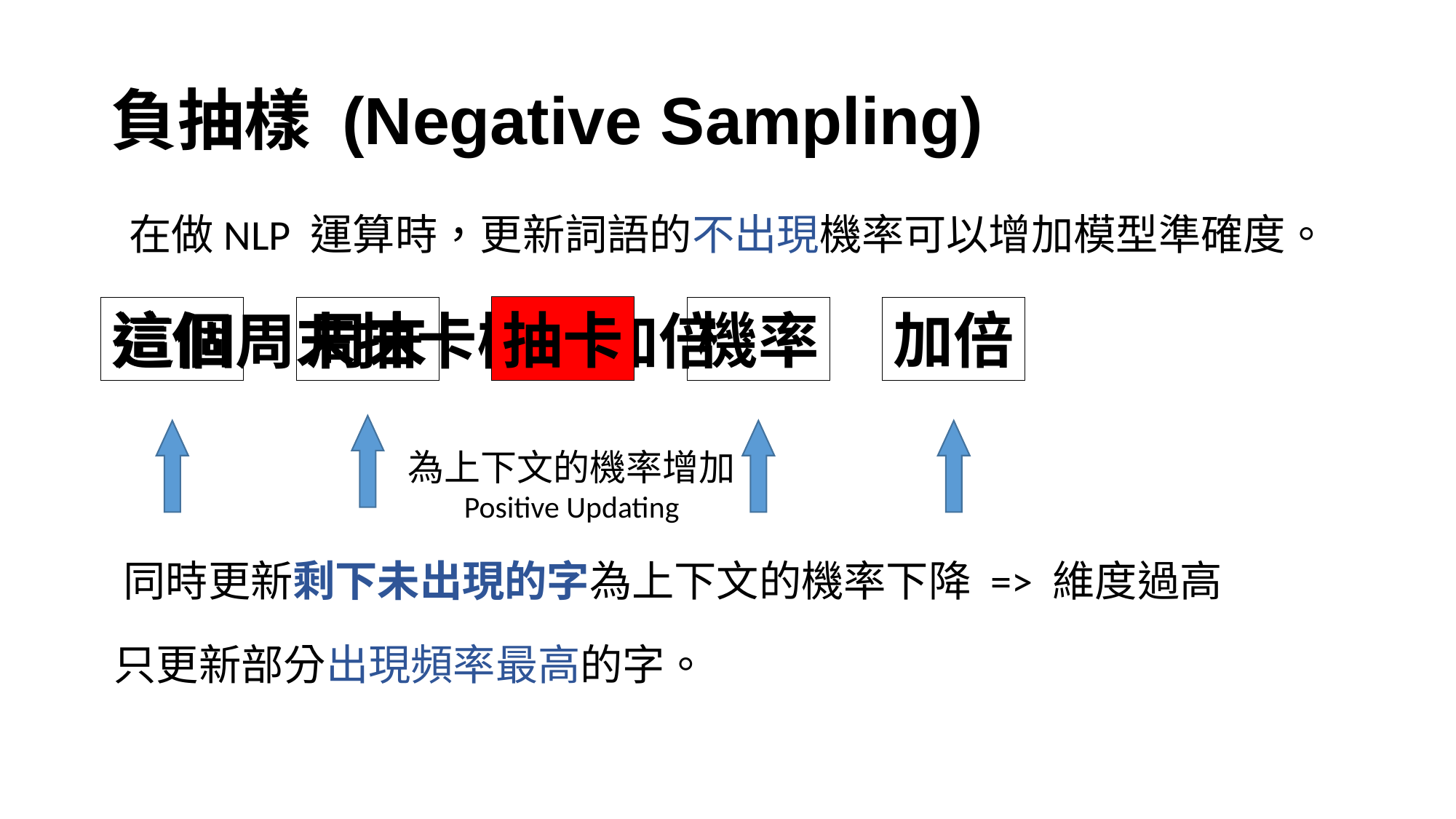

# 負抽樣 (Negative Sampling)
在做NLP 運算時，更新詞語的不出現機率可以增加模型準確度。

抽卡
這個
周末
抽卡
機率
加倍
這個周末抽卡機率加倍

為上下文的機率增加
Positive Updating
同時更新剩下未出現的字為上下文的機率下降 => 維度過高
只更新部分出現頻率最高的字。